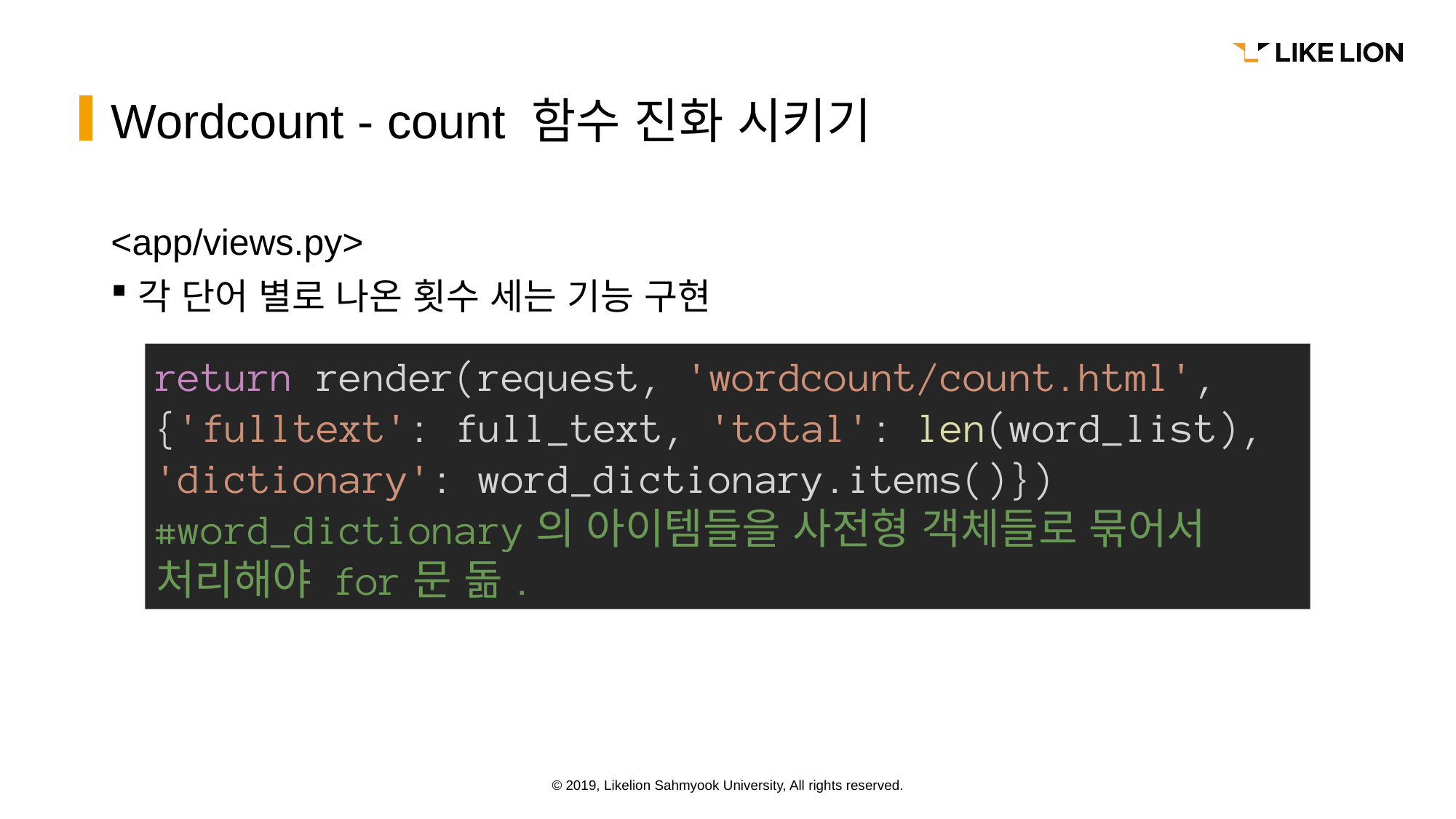

# Wordcount - count 함수 진화 시키기
<app/views.py>
각 단어 별로 나온 횟수 세는 기능 구현

return render(request, 'wordcount/count.html', {'fulltext': full_text, 'total': len(word_list), 'dictionary': word_dictionary.items()})
#word_dictionary의 아이템들을 사전형 객체들로 묶어서 처리해야 for문 돎.